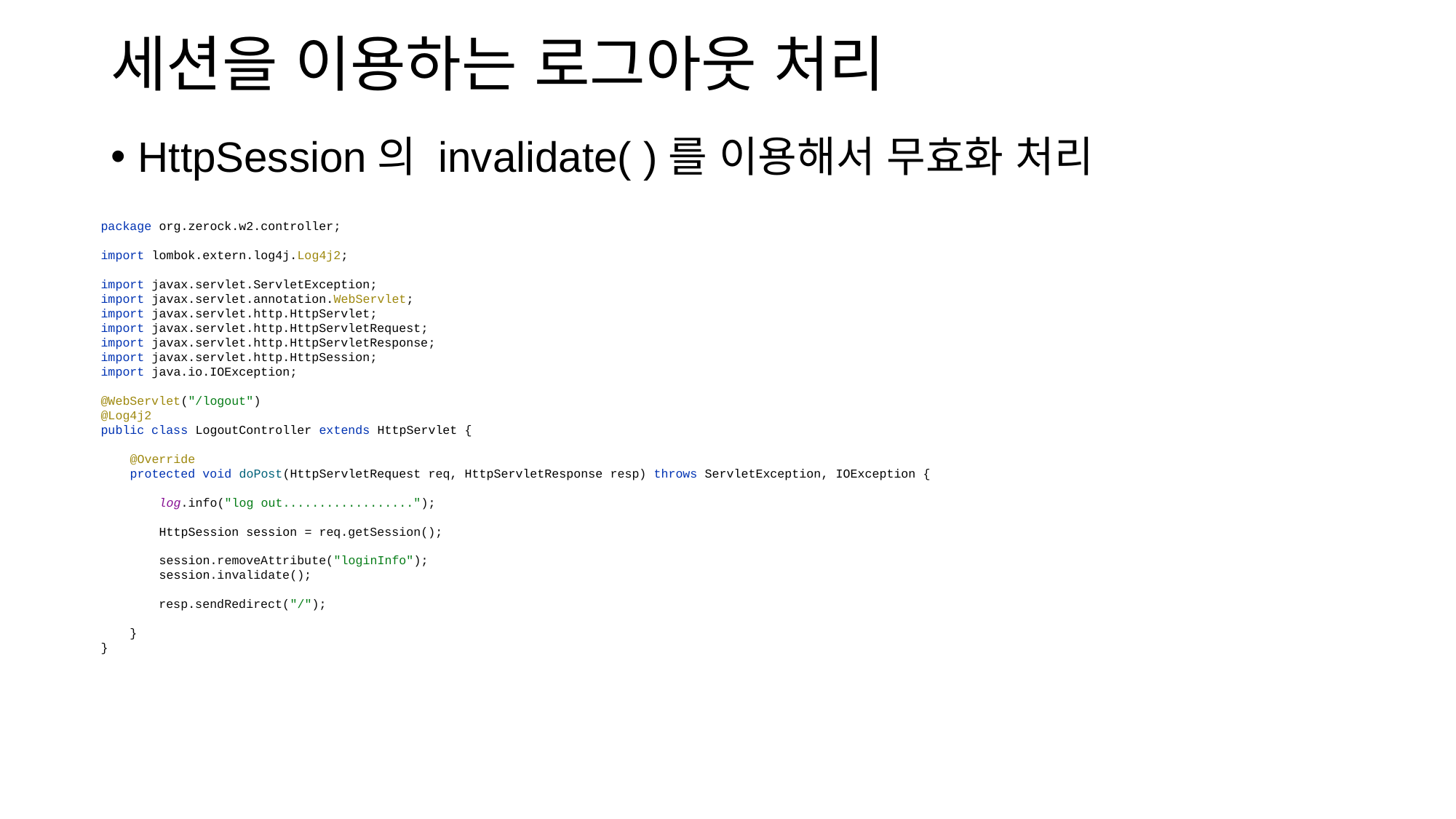

# 세션을 이용하는 로그아웃 처리
HttpSession의 invalidate( )를 이용해서 무효화 처리
package org.zerock.w2.controller;
import lombok.extern.log4j.Log4j2;
import javax.servlet.ServletException;
import javax.servlet.annotation.WebServlet;
import javax.servlet.http.HttpServlet;
import javax.servlet.http.HttpServletRequest;
import javax.servlet.http.HttpServletResponse;
import javax.servlet.http.HttpSession;
import java.io.IOException;
@WebServlet("/logout")
@Log4j2
public class LogoutController extends HttpServlet {
    @Override
    protected void doPost(HttpServletRequest req, HttpServletResponse resp) throws ServletException, IOException {
        log.info("log out..................");
        HttpSession session = req.getSession();
        session.removeAttribute("loginInfo");
        session.invalidate();
        resp.sendRedirect("/");
    }
}